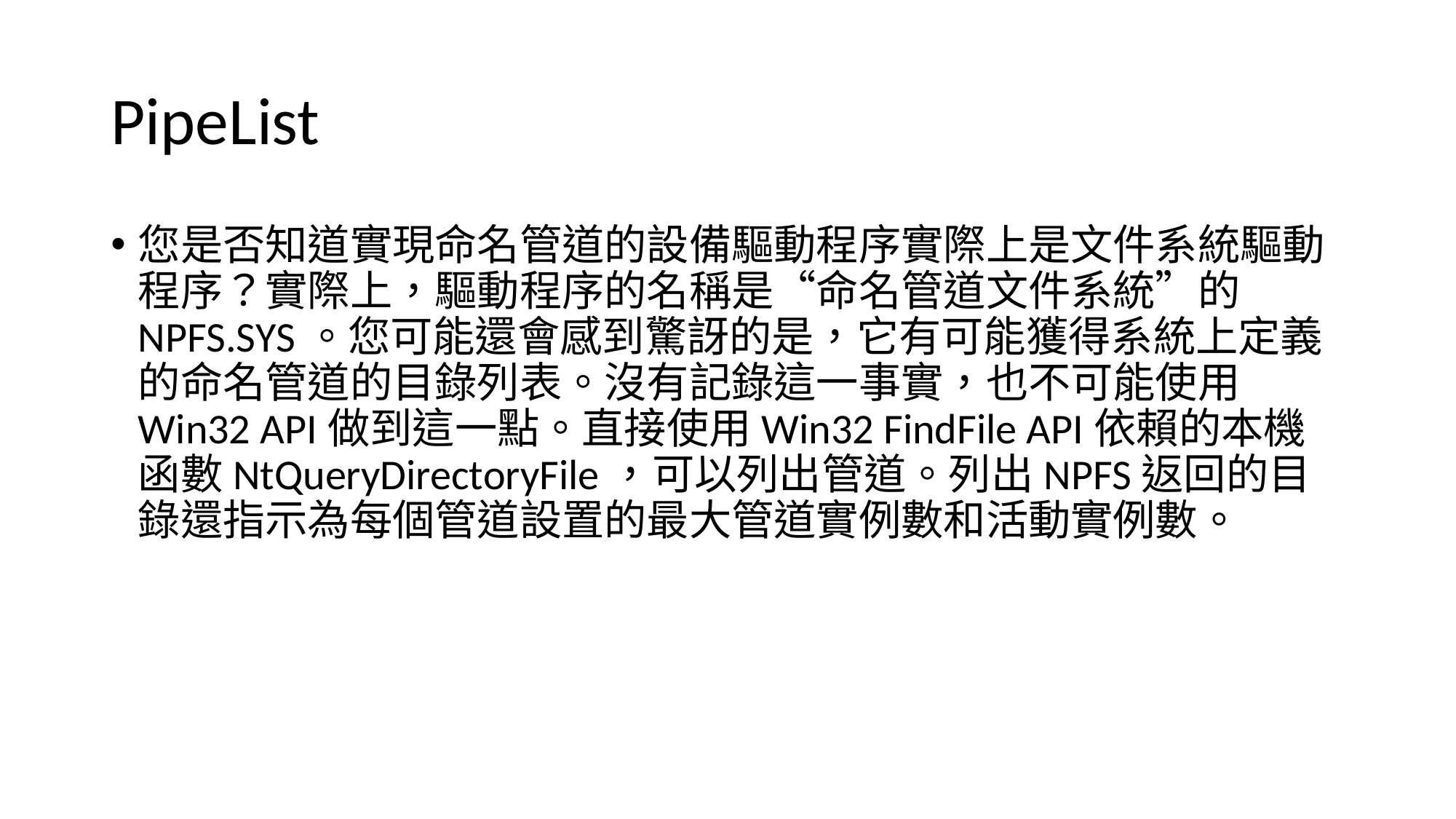

# PipeList
您是否知道實現命名管道的設備驅動程序實際上是文件系統驅動程序？實際上，驅動程序的名稱是“命名管道文件系統”的NPFS.SYS。您可能還會感到驚訝的是，它有可能獲得系統上定義的命名管道的目錄列表。沒有記錄這一事實，也不可能使用Win32 API做到這一點。直接使用Win32 FindFile API依賴的本機函數NtQueryDirectoryFile，可以列出管道。列出NPFS返回的目錄還指示為每個管道設置的最大管道實例數和活動實例數。